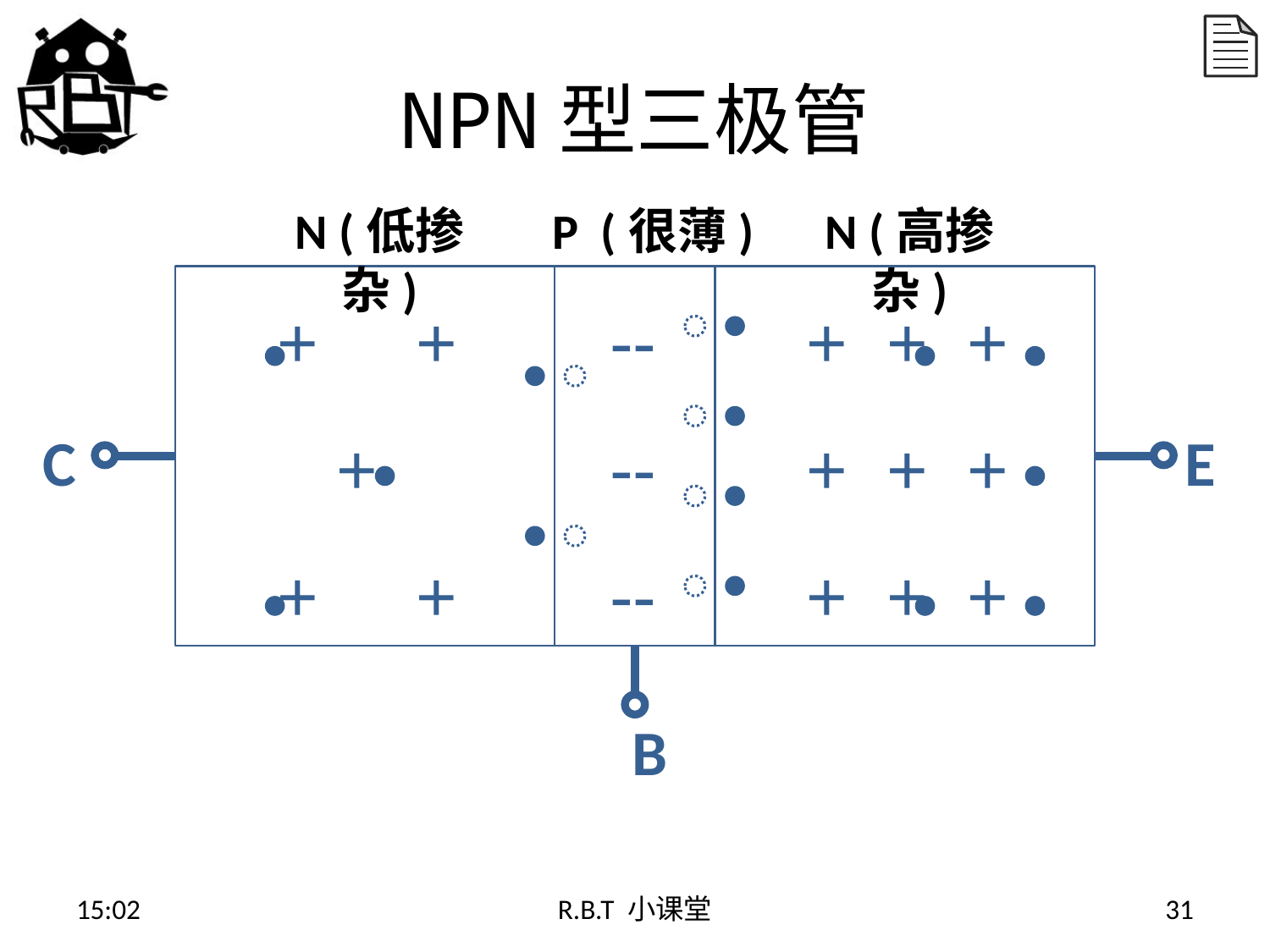

# NPN型三极管
N (低掺杂)
P  (很薄)
N (高掺杂)
+     +
   +
+     +
--
--
--
+  +  +
+  +  +
+  +  +

C
E

B
15:02
R.B.T 小课堂
31